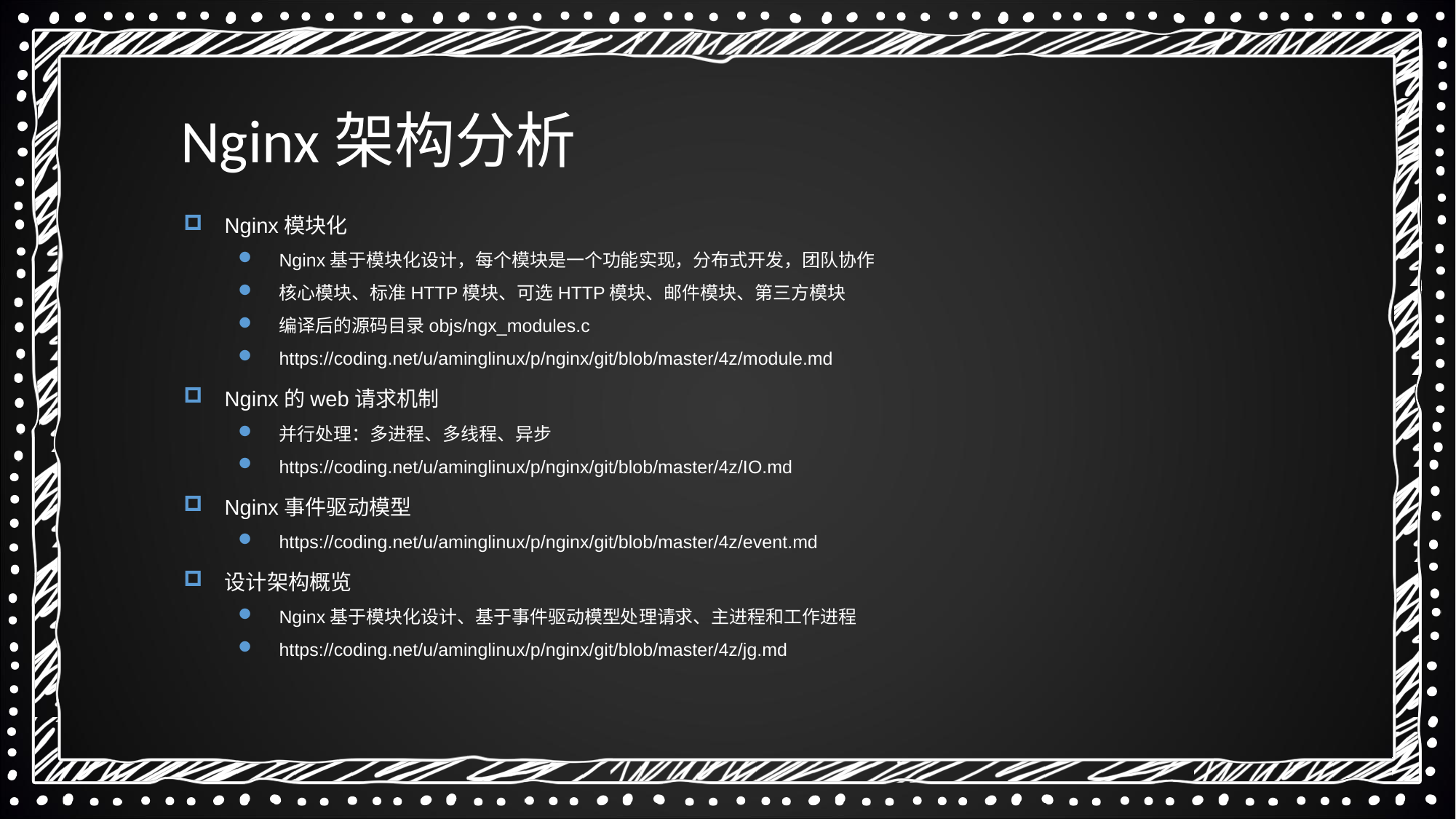

Nginx架构分析
Nginx模块化
Nginx基于模块化设计，每个模块是一个功能实现，分布式开发，团队协作
核心模块、标准HTTP模块、可选HTTP模块、邮件模块、第三方模块
编译后的源码目录objs/ngx_modules.c
https://coding.net/u/aminglinux/p/nginx/git/blob/master/4z/module.md
Nginx的web请求机制
并行处理：多进程、多线程、异步
https://coding.net/u/aminglinux/p/nginx/git/blob/master/4z/IO.md
Nginx事件驱动模型
https://coding.net/u/aminglinux/p/nginx/git/blob/master/4z/event.md
设计架构概览
Nginx基于模块化设计、基于事件驱动模型处理请求、主进程和工作进程
https://coding.net/u/aminglinux/p/nginx/git/blob/master/4z/jg.md